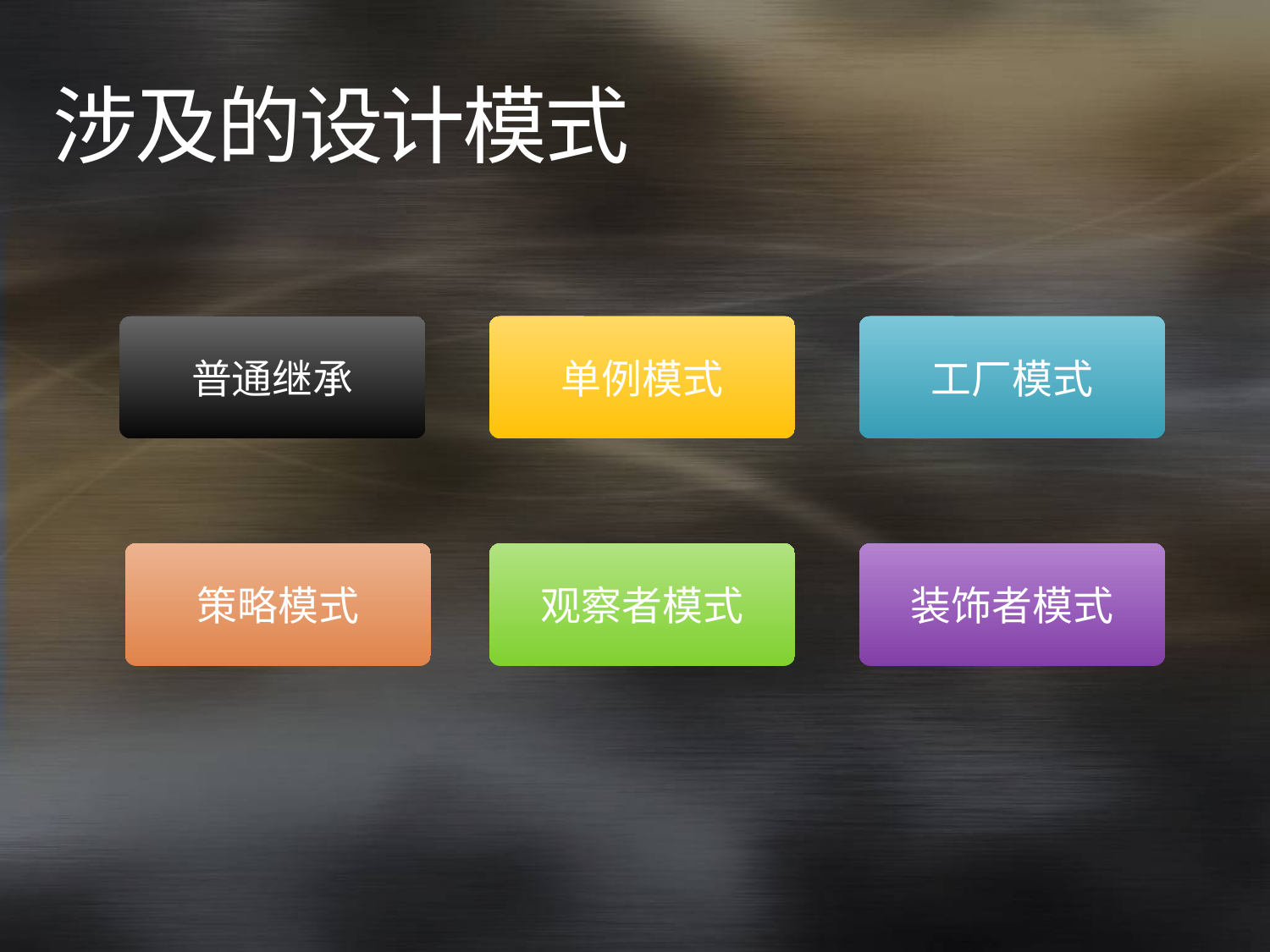

# 涉及的设计模式
普通继承
单例模式
工厂模式
策略模式
观察者模式
装饰者模式